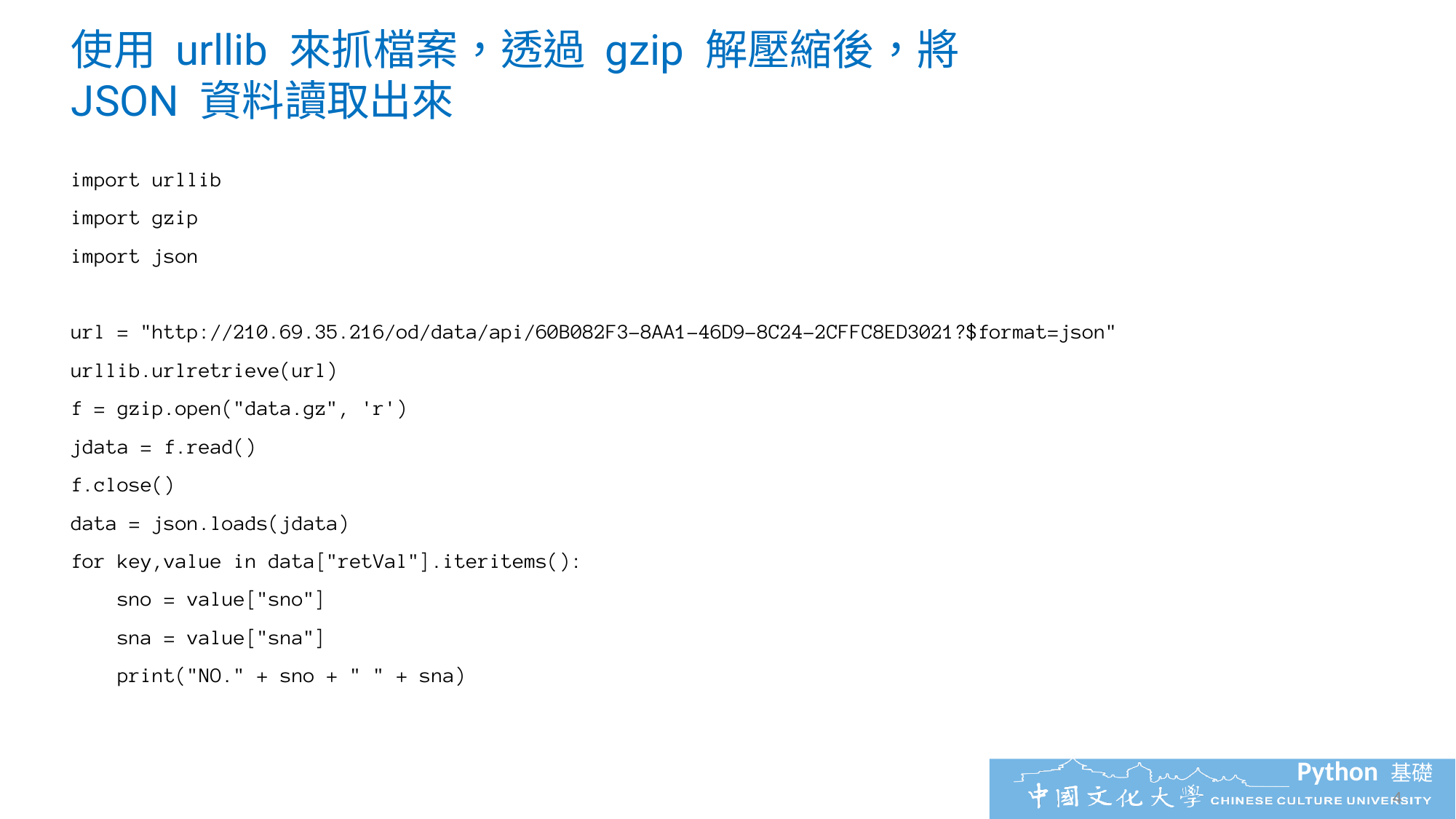

使用 urllib 來抓檔案，透過 gzip 解壓縮後，將 JSON 資料讀取出來
import urllib
import gzip
import json
url = "http://210.69.35.216/od/data/api/60B082F3-8AA1-46D9-8C24-2CFFC8ED3021?$format=json"
urllib.urlretrieve(url)
f = gzip.open("data.gz", 'r')
jdata = f.read()
f.close()
data = json.loads(jdata)
for key,value in data["retVal"].iteritems():
    sno = value["sno"]
    sna = value["sna"]
    print("NO." + sno + " " + sna)
4